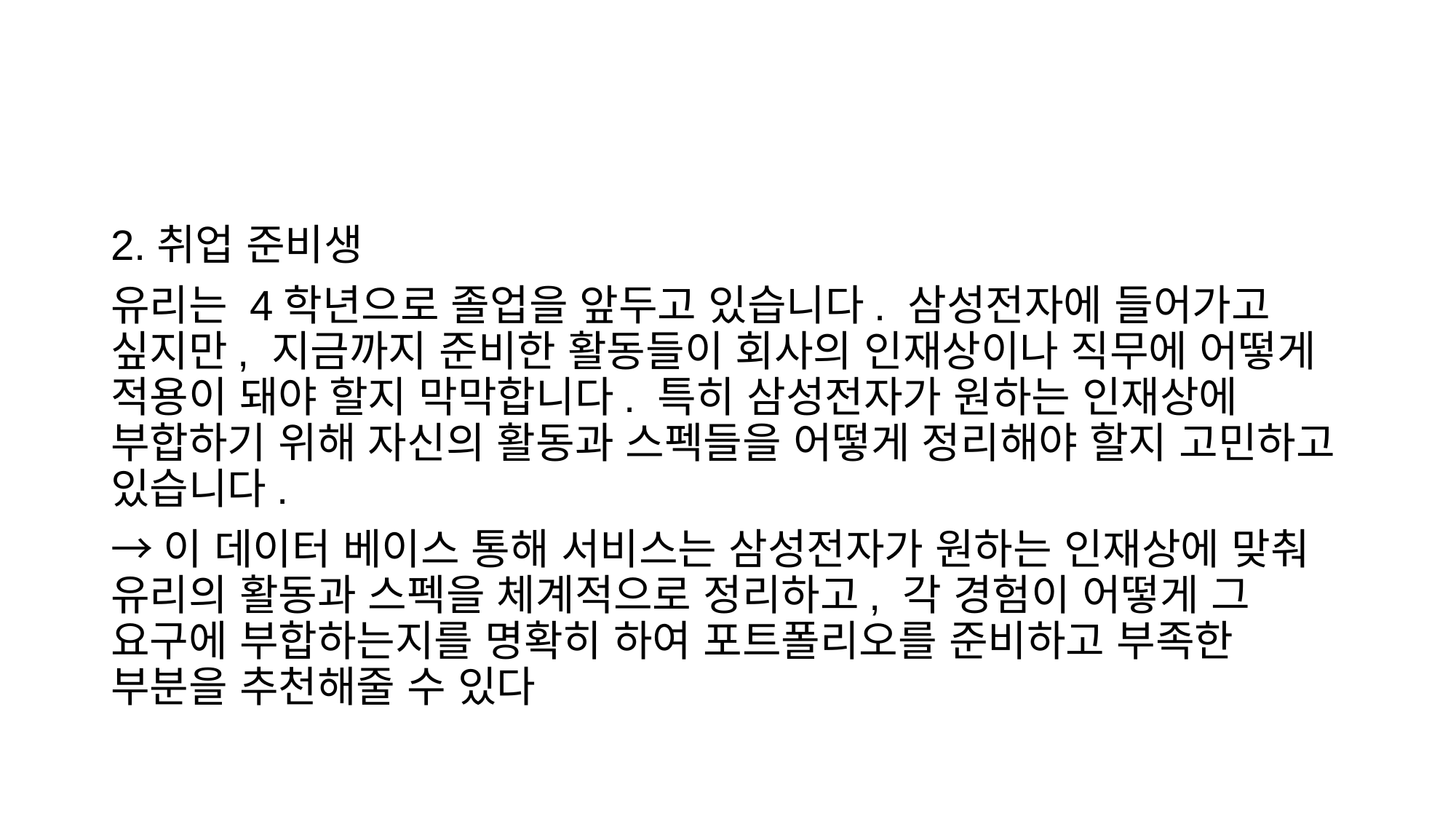

#
2.취업 준비생
유리는 4학년으로 졸업을 앞두고 있습니다. 삼성전자에 들어가고 싶지만, 지금까지 준비한 활동들이 회사의 인재상이나 직무에 어떻게 적용이 돼야 할지 막막합니다. 특히 삼성전자가 원하는 인재상에 부합하기 위해 자신의 활동과 스펙들을 어떻게 정리해야 할지 고민하고 있습니다.
→이 데이터 베이스 통해 서비스는 삼성전자가 원하는 인재상에 맞춰 유리의 활동과 스펙을 체계적으로 정리하고, 각 경험이 어떻게 그 요구에 부합하는지를 명확히 하여 포트폴리오를 준비하고 부족한 부분을 추천해줄 수 있다